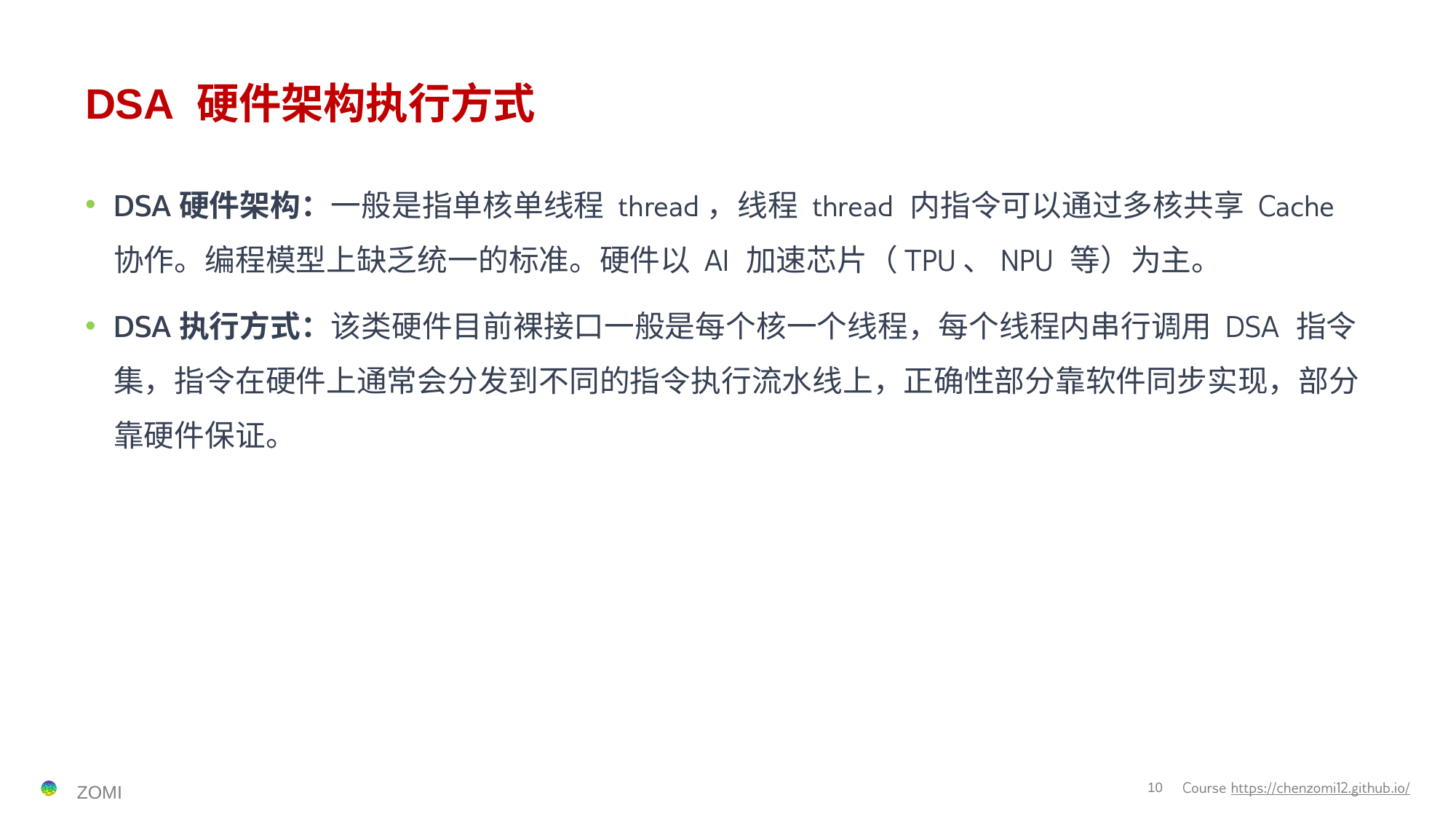

# DSA 硬件架构执行方式
DSA硬件架构：一般是指单核单线程 thread，线程 thread 内指令可以通过多核共享 Cache 协作。编程模型上缺乏统一的标准。硬件以 AI 加速芯片（TPU、NPU 等）为主。
DSA执行方式：该类硬件目前裸接口一般是每个核一个线程，每个线程内串行调用 DSA 指令集，指令在硬件上通常会分发到不同的指令执行流水线上，正确性部分靠软件同步实现，部分靠硬件保证。